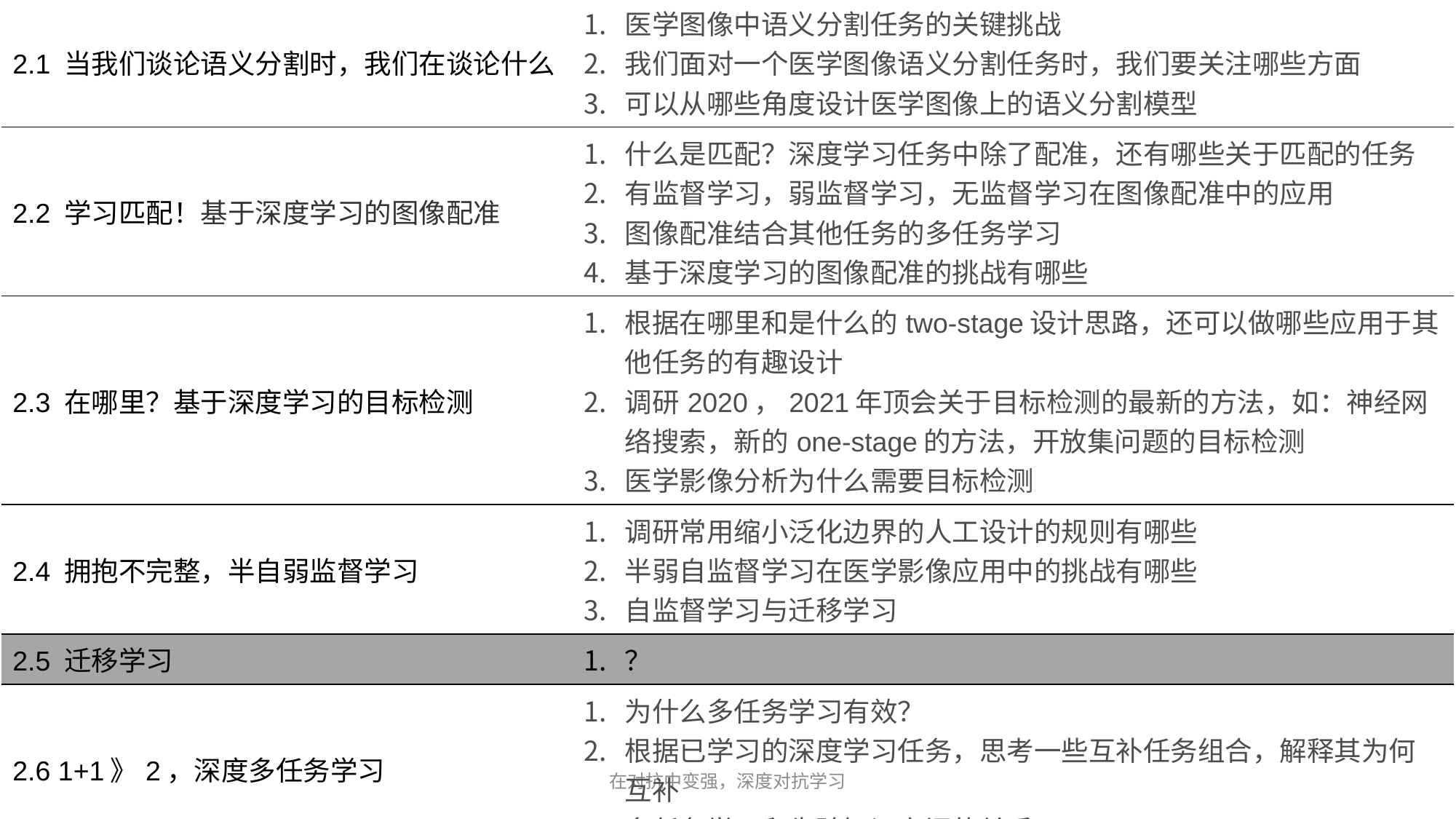

| 2.1 当我们谈论语义分割时，我们在谈论什么 | 医学图像中语义分割任务的关键挑战 我们面对一个医学图像语义分割任务时，我们要关注哪些方面 可以从哪些角度设计医学图像上的语义分割模型 |
| --- | --- |
| 2.2 学习匹配！基于深度学习的图像配准 | 什么是匹配？深度学习任务中除了配准，还有哪些关于匹配的任务 有监督学习，弱监督学习，无监督学习在图像配准中的应用 图像配准结合其他任务的多任务学习 基于深度学习的图像配准的挑战有哪些 |
| 2.3 在哪里？基于深度学习的目标检测 | 根据在哪里和是什么的two-stage设计思路，还可以做哪些应用于其他任务的有趣设计 调研2020，2021年顶会关于目标检测的最新的方法，如：神经网络搜索，新的one-stage的方法，开放集问题的目标检测 医学影像分析为什么需要目标检测 |
| 2.4 拥抱不完整，半自弱监督学习 | 调研常用缩小泛化边界的人工设计的规则有哪些 半弱自监督学习在医学影像应用中的挑战有哪些 自监督学习与迁移学习 |
| 2.5 迁移学习 | ？ |
| 2.6 1+1》2，深度多任务学习 | 为什么多任务学习有效？ 根据已学习的深度学习任务，思考一些互补任务组合，解释其为何互补 多任务学习和先验知识之间的关系 |
| 2.7 元学习 | ？ |
| 2.8 在对抗中变强，深度对抗学习 | 生成对抗网络的挑战是什么 生成对抗网络能做到哪些普通网络无法做到的任务 在医学影像分析中，生成对抗网络有哪些应用 |
在对抗中变强，深度对抗学习